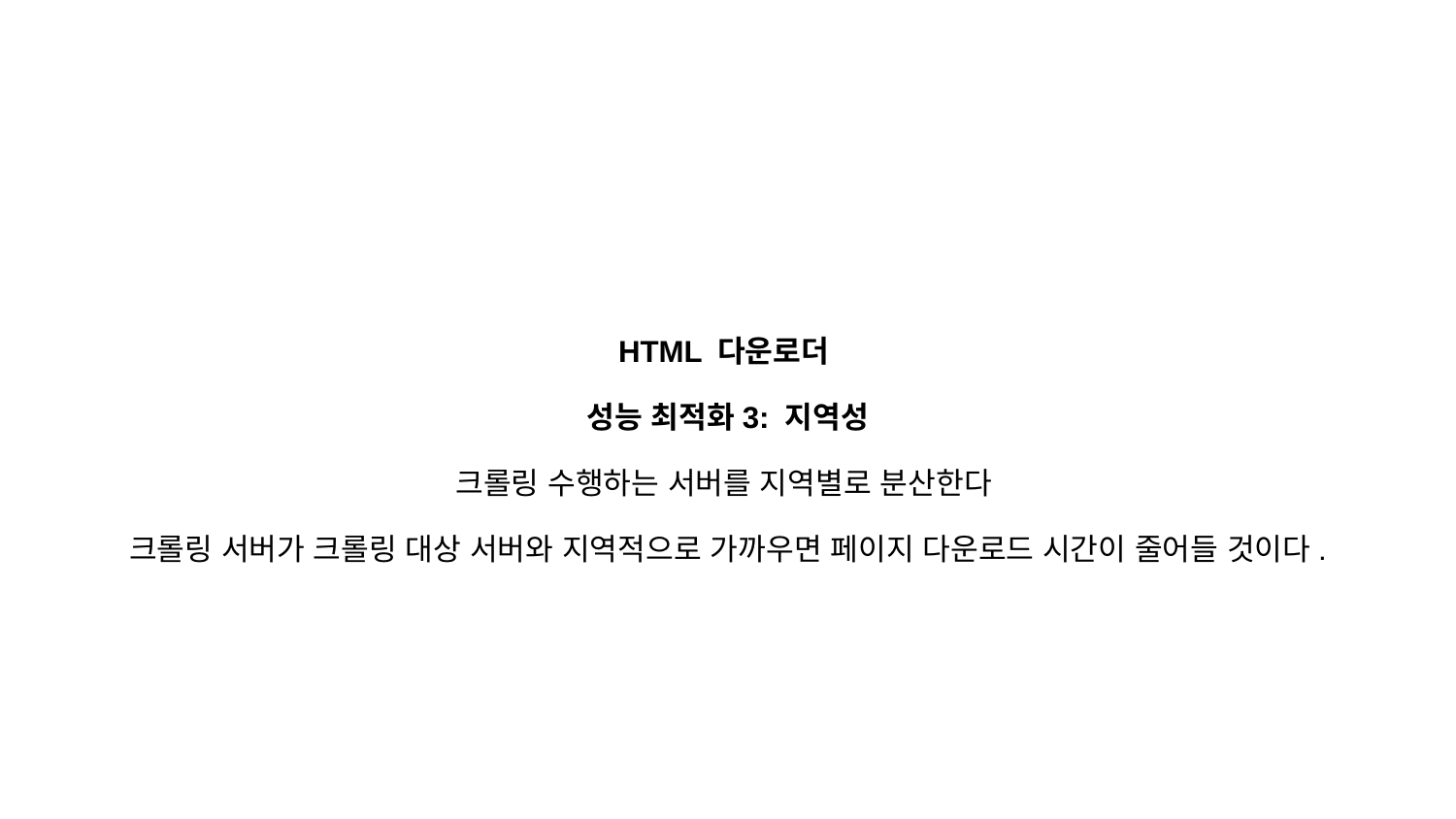

HTML 다운로더
성능 최적화3: 지역성
크롤링 수행하는 서버를 지역별로 분산한다
크롤링 서버가 크롤링 대상 서버와 지역적으로 가까우면 페이지 다운로드 시간이 줄어들 것이다.